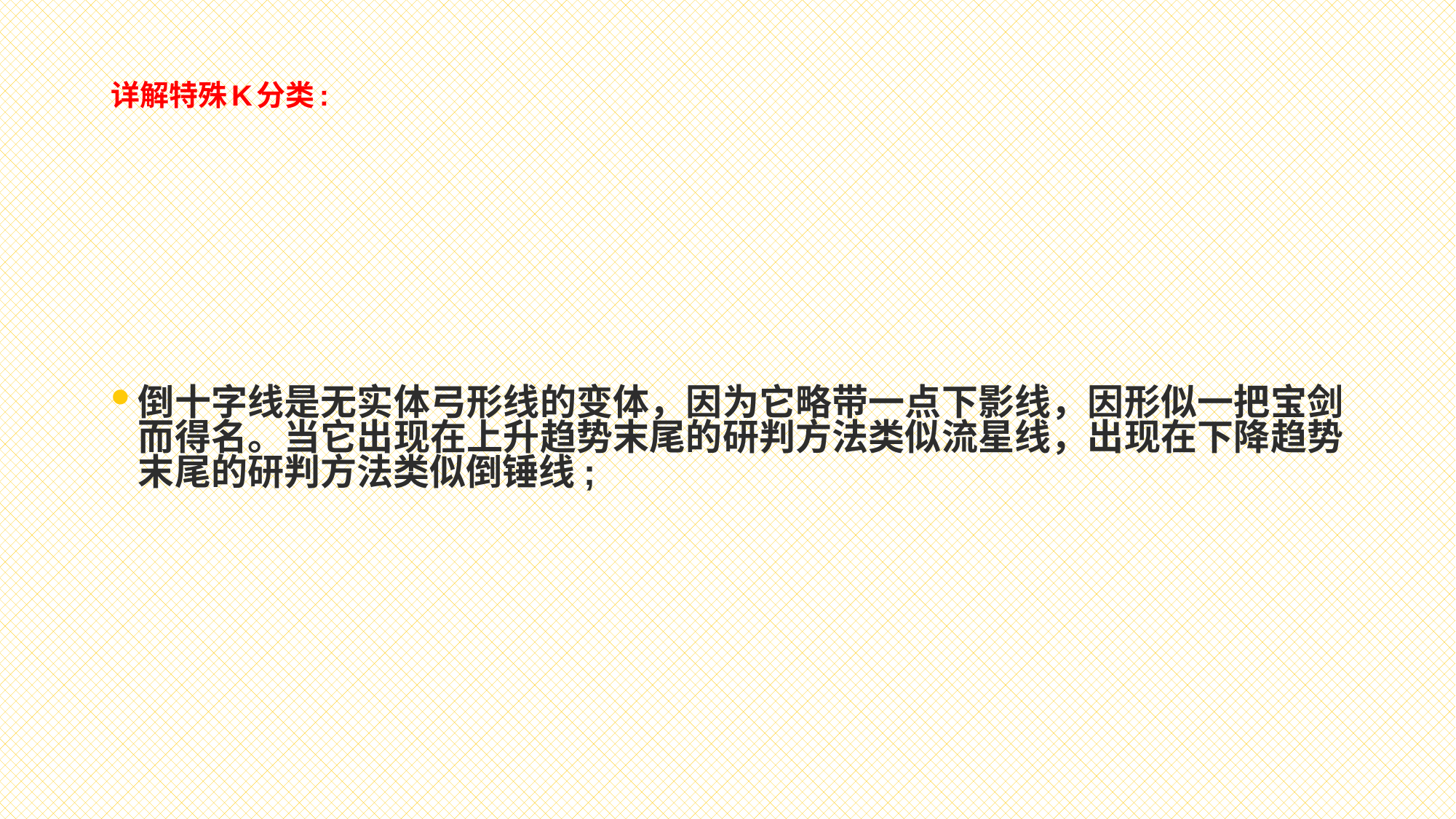

# 详解特殊K分类:

倒十字线是无实体弓形线的变体，因为它略带一点下影线，因形似一把宝剑而得名。当它出现在上升趋势末尾的研判方法类似流星线，出现在下降趋势末尾的研判方法类似倒锤线;